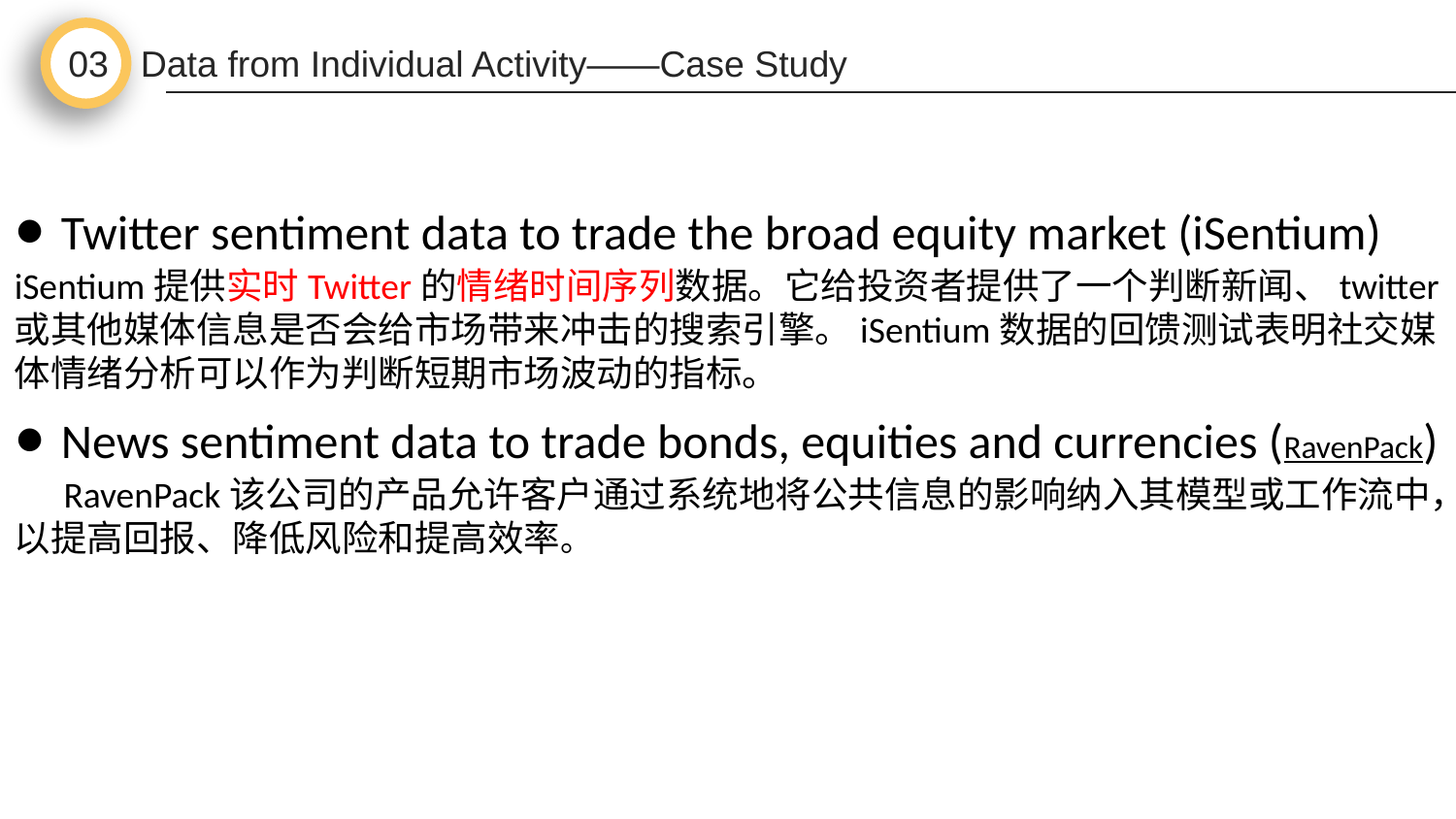

03
Data from Individual Activity——Case Study
• Twitter sentiment data to trade the broad equity market (iSentium)
iSentium提供实时Twitter的情绪时间序列数据。它给投资者提供了一个判断新闻、twitter或其他媒体信息是否会给市场带来冲击的搜索引擎。iSentium数据的回馈测试表明社交媒体情绪分析可以作为判断短期市场波动的指标。
• News sentiment data to trade bonds, equities and currencies (RavenPack)
      RavenPack该公司的产品允许客户通过系统地将公共信息的影响纳入其模型或工作流中，以提高回报、降低风险和提高效率。